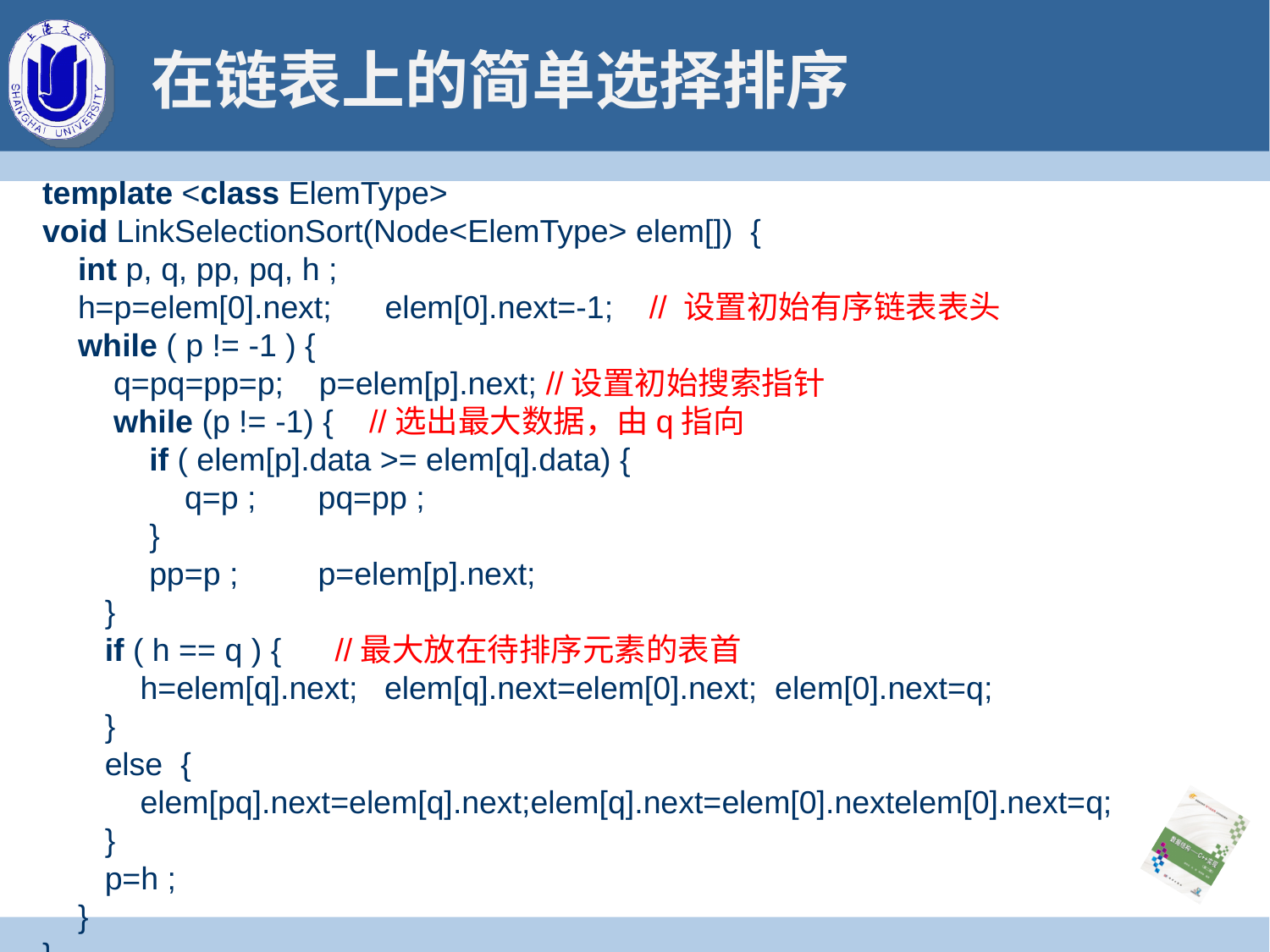

# 在链表上的简单选择排序
template <class ElemType>
void LinkSelectionSort(Node<ElemType> elem[])  {
    int p, q, pp, pq, h ;
    h=p=elem[0].next;      elem[0].next=-1;    // 设置初始有序链表表头
    while ( p != -1 ) {
        q=pq=pp=p;    p=elem[p].next; //设置初始搜索指针
        while (p != -1) {    //选出最大数据，由q指向
            if ( elem[p].data >= elem[q].data) {
                q=p ;       pq=pp ;
            }
            pp=p ;         p=elem[p].next;
       }
       if ( h == q ) {      //最大放在待排序元素的表首
           h=elem[q].next;   elem[q].next=elem[0].next;  elem[0].next=q;
       }
       else  {
           elem[pq].next=elem[q].next;elem[q].next=elem[0].nextelem[0].next=q;
       }
       p=h ;
    }
}